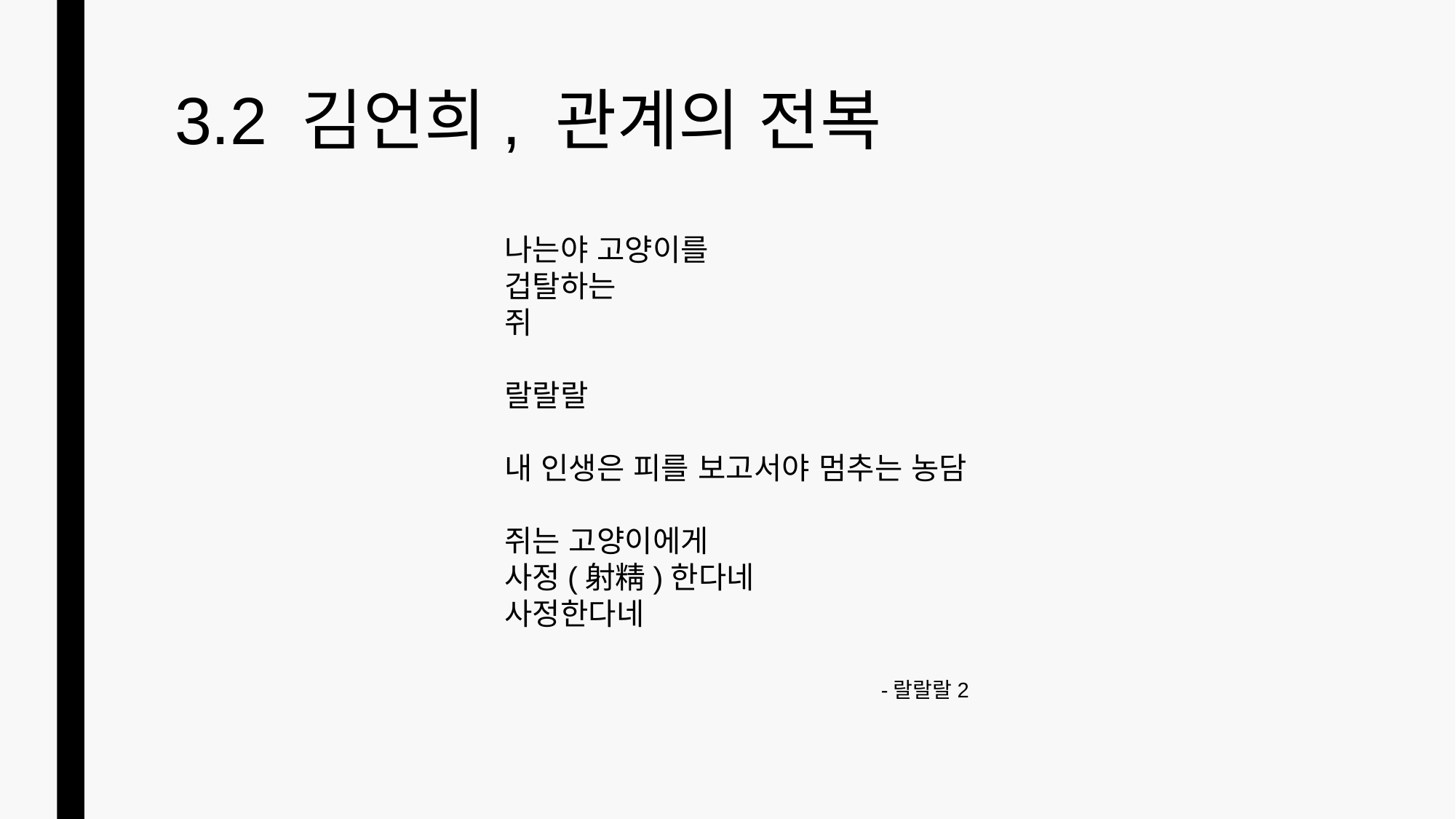

# 3.2 김언희, 관계의 전복
나는야 고양이를
겁탈하는
쥐

랄랄랄

내 인생은 피를 보고서야 멈추는 농담

쥐는 고양이에게
사정(射精)한다네
사정한다네

			-랄랄랄2